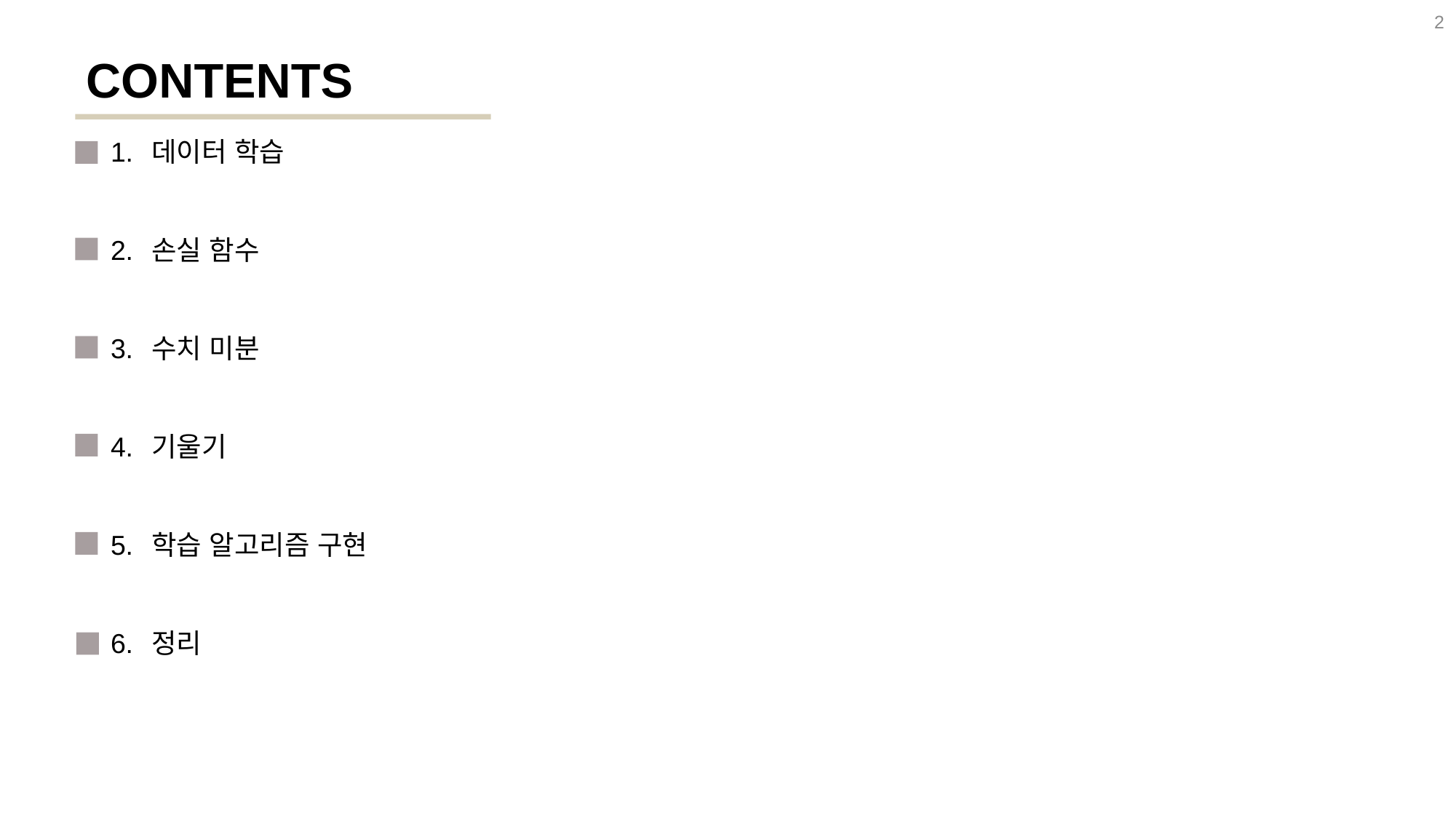

2
CONTENTS

데이터 학습

손실 함수

수치 미분

기울기

학습 알고리즘 구현

정리